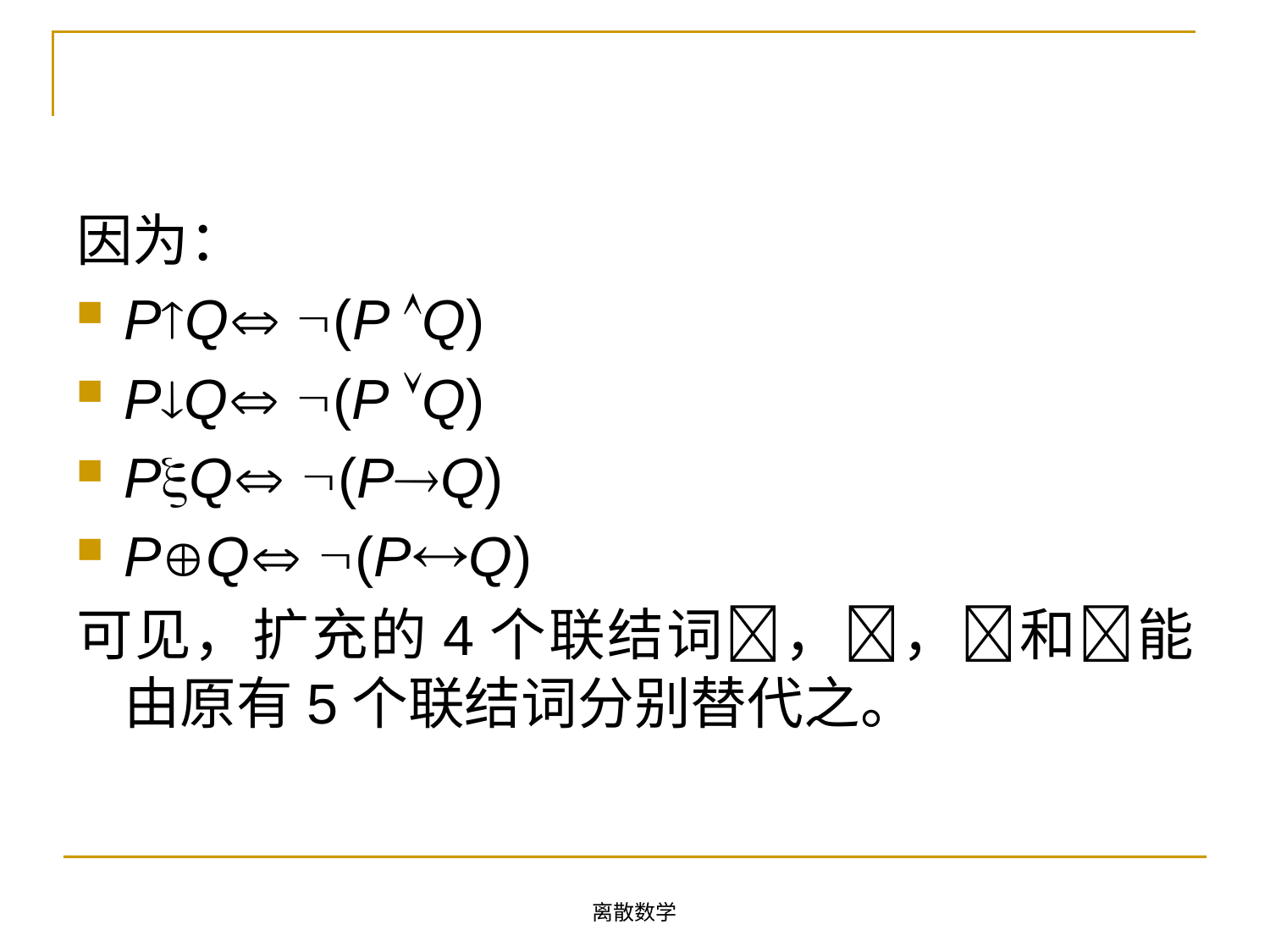

#
因为：
P↑Q⇔ ¬(P ∧Q)
P↓Q⇔ ¬(P ∨Q)
PξQ⇔ ¬(P→Q)
P⊕Q⇔ ¬(P↔Q)
可见，扩充的4个联结词↑，↓，ξ和⊕能由原有5个联结词分别替代之。

72
离散数学